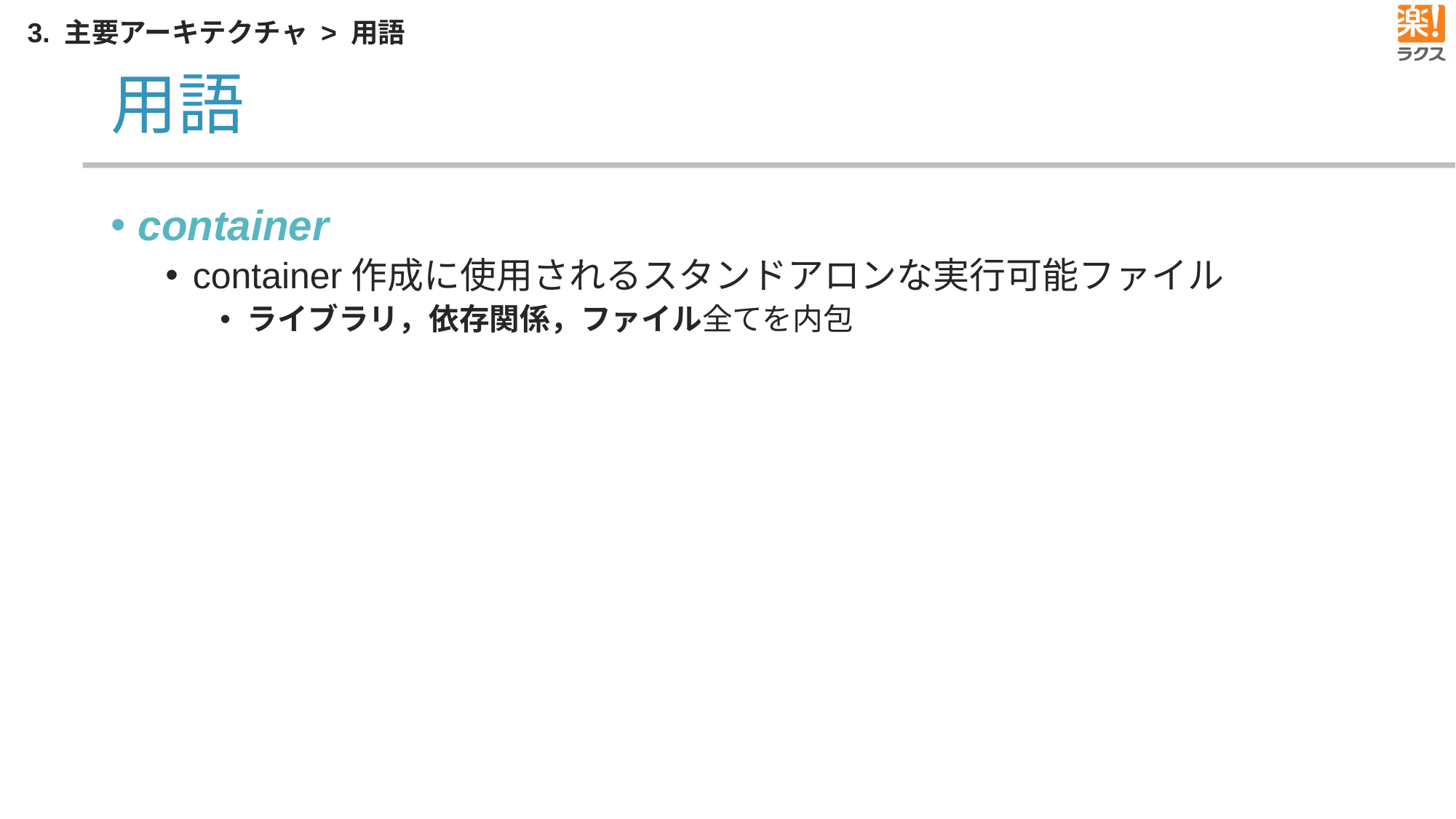

3. 主要アーキテクチャ > 用語
# 用語
container
container作成に使用されるスタンドアロンな実行可能ファイル
ライブラリ，依存関係，ファイル全てを内包